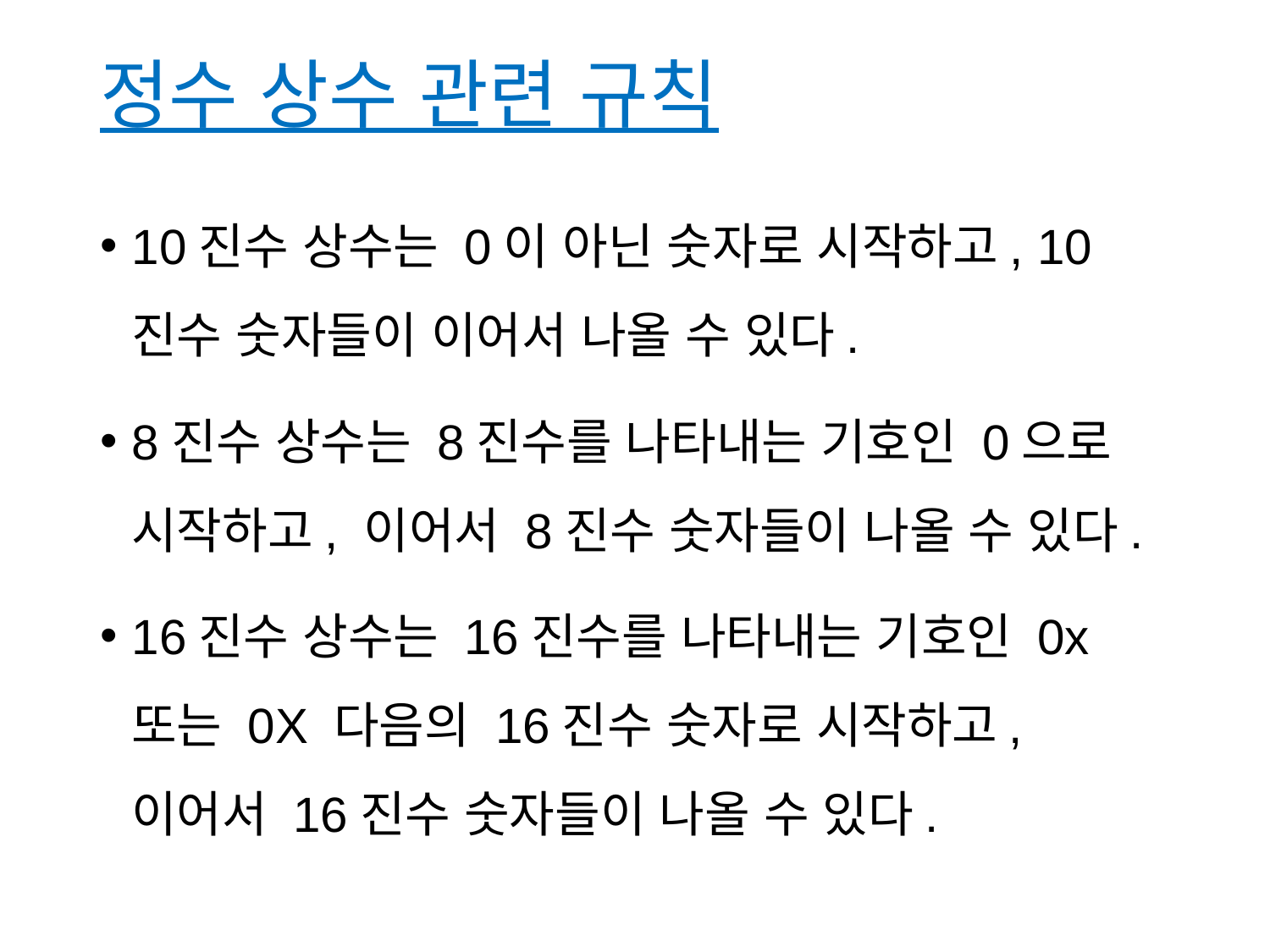

# 정수 상수 관련 규칙
10진수 상수는 0이 아닌 숫자로 시작하고, 10진수 숫자들이 이어서 나올 수 있다.
8진수 상수는 8진수를 나타내는 기호인 0으로 시작하고, 이어서 8진수 숫자들이 나올 수 있다.
16진수 상수는 16진수를 나타내는 기호인 0x 또는 0X 다음의 16진수 숫자로 시작하고, 이어서 16진수 숫자들이 나올 수 있다.